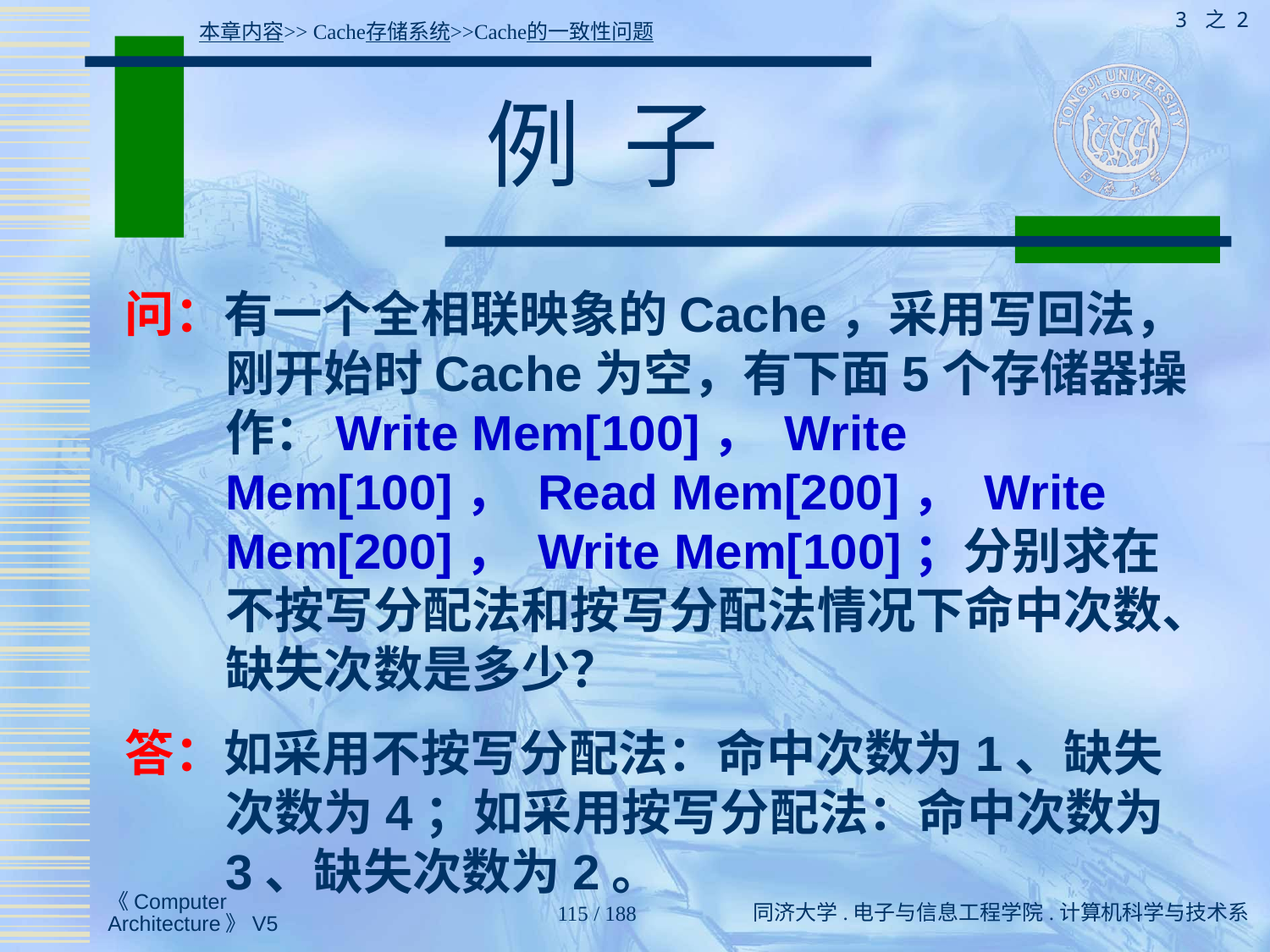

3 之 2
本章内容>> Cache存储系统>>Cache的一致性问题
# 例  子
问：有一个全相联映象的Cache，采用写回法，刚开始时Cache为空，有下面5个存储器操作：Write Mem[100]， Write Mem[100]， Read Mem[200]， Write Mem[200]， Write Mem[100]；分别求在不按写分配法和按写分配法情况下命中次数、缺失次数是多少？
答：如采用不按写分配法：命中次数为1、缺失次数为4；如采用按写分配法：命中次数为3、缺失次数为2。